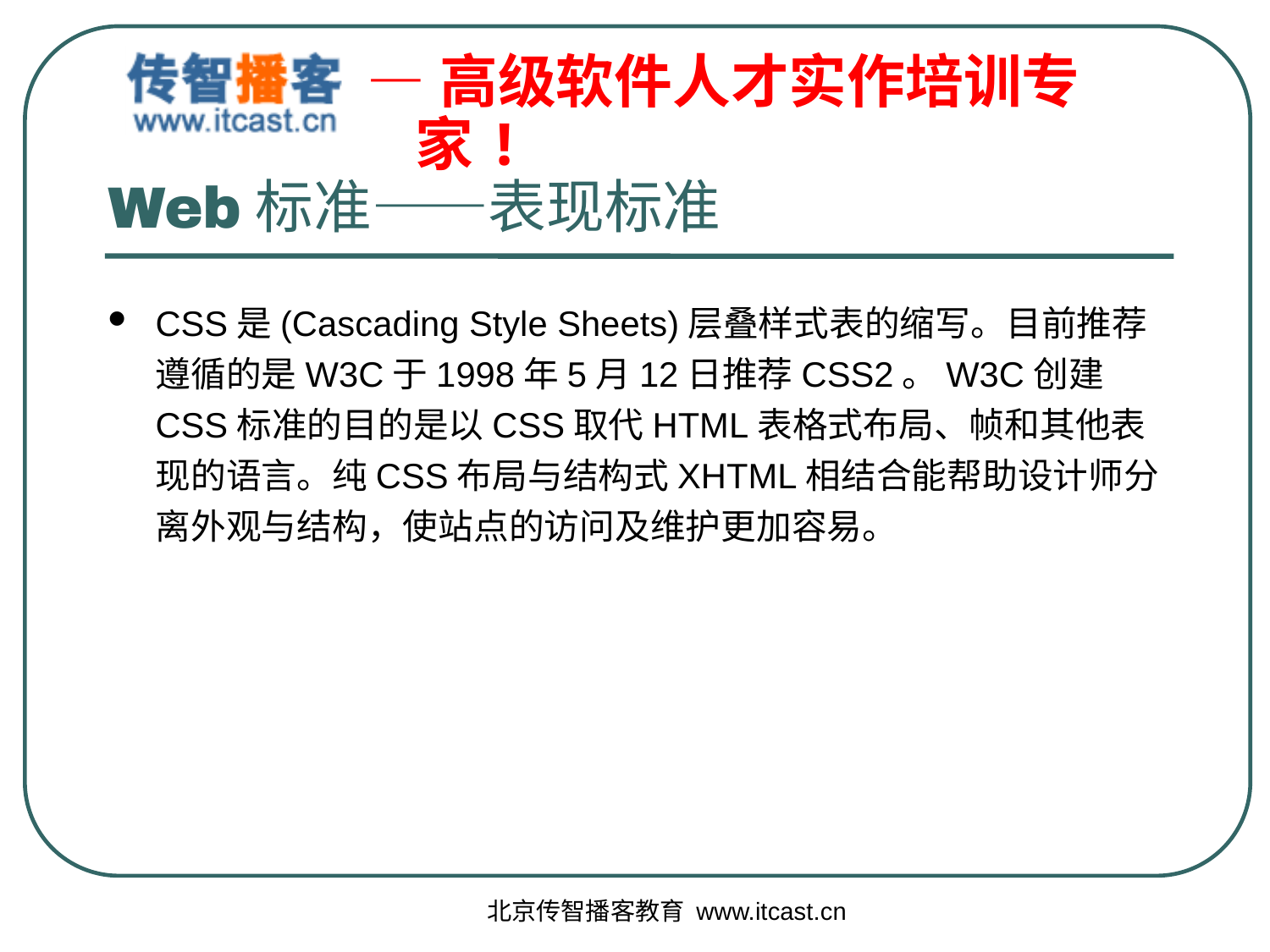

# Web标准——表现标准
CSS是(Cascading Style Sheets)层叠样式表的缩写。目前推荐遵循的是W3C于1998年5月12日推荐CSS2。W3C创建CSS标准的目的是以CSS取代HTML表格式布局、帧和其他表现的语言。纯CSS布局与结构式XHTML相结合能帮助设计师分离外观与结构，使站点的访问及维护更加容易。